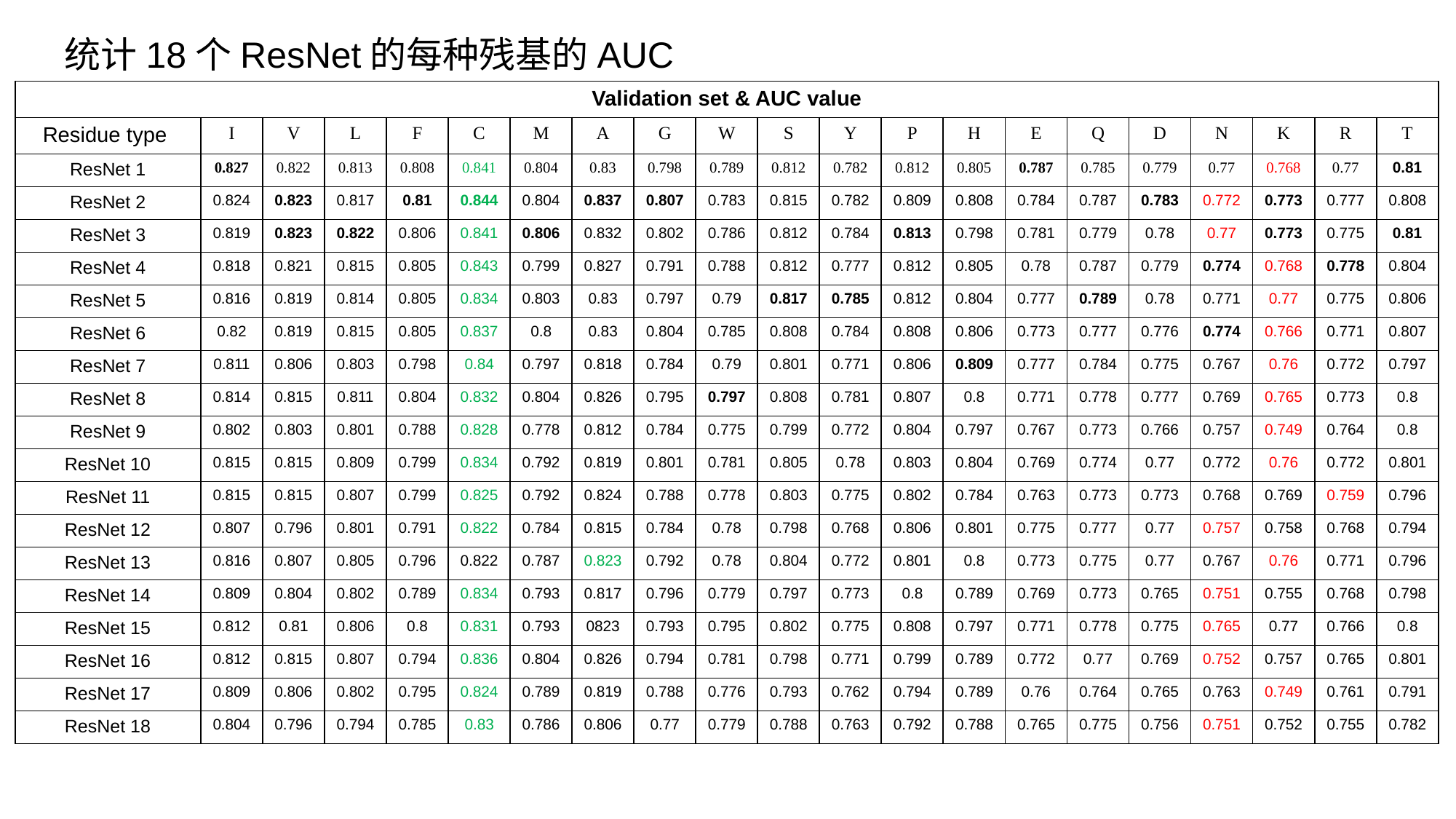

统计18个ResNet的每种残基的AUC
| Validation set & AUC value |  |  |  |  |  |  |  |  |  |  |  |  |  |  |  |  |  |  |  |  |
| --- | --- | --- | --- | --- | --- | --- | --- | --- | --- | --- | --- | --- | --- | --- | --- | --- | --- | --- | --- | --- |
| Residue type | I | V | L | F | C | M | A | G | W | S | Y | P | H | E | Q | D | N | K | R | T |
| ResNet 1 | 0.827 | 0.822 | 0.813 | 0.808 | 0.841 | 0.804 | 0.83 | 0.798 | 0.789 | 0.812 | 0.782 | 0.812 | 0.805 | 0.787 | 0.785 | 0.779 | 0.77 | 0.768 | 0.77 | 0.81 |
| ResNet 2 | 0.824 | 0.823 | 0.817 | 0.81 | 0.844 | 0.804 | 0.837 | 0.807 | 0.783 | 0.815 | 0.782 | 0.809 | 0.808 | 0.784 | 0.787 | 0.783 | 0.772 | 0.773 | 0.777 | 0.808 |
| ResNet 3 | 0.819 | 0.823 | 0.822 | 0.806 | 0.841 | 0.806 | 0.832 | 0.802 | 0.786 | 0.812 | 0.784 | 0.813 | 0.798 | 0.781 | 0.779 | 0.78 | 0.77 | 0.773 | 0.775 | 0.81 |
| ResNet 4 | 0.818 | 0.821 | 0.815 | 0.805 | 0.843 | 0.799 | 0.827 | 0.791 | 0.788 | 0.812 | 0.777 | 0.812 | 0.805 | 0.78 | 0.787 | 0.779 | 0.774 | 0.768 | 0.778 | 0.804 |
| ResNet 5 | 0.816 | 0.819 | 0.814 | 0.805 | 0.834 | 0.803 | 0.83 | 0.797 | 0.79 | 0.817 | 0.785 | 0.812 | 0.804 | 0.777 | 0.789 | 0.78 | 0.771 | 0.77 | 0.775 | 0.806 |
| ResNet 6 | 0.82 | 0.819 | 0.815 | 0.805 | 0.837 | 0.8 | 0.83 | 0.804 | 0.785 | 0.808 | 0.784 | 0.808 | 0.806 | 0.773 | 0.777 | 0.776 | 0.774 | 0.766 | 0.771 | 0.807 |
| ResNet 7 | 0.811 | 0.806 | 0.803 | 0.798 | 0.84 | 0.797 | 0.818 | 0.784 | 0.79 | 0.801 | 0.771 | 0.806 | 0.809 | 0.777 | 0.784 | 0.775 | 0.767 | 0.76 | 0.772 | 0.797 |
| ResNet 8 | 0.814 | 0.815 | 0.811 | 0.804 | 0.832 | 0.804 | 0.826 | 0.795 | 0.797 | 0.808 | 0.781 | 0.807 | 0.8 | 0.771 | 0.778 | 0.777 | 0.769 | 0.765 | 0.773 | 0.8 |
| ResNet 9 | 0.802 | 0.803 | 0.801 | 0.788 | 0.828 | 0.778 | 0.812 | 0.784 | 0.775 | 0.799 | 0.772 | 0.804 | 0.797 | 0.767 | 0.773 | 0.766 | 0.757 | 0.749 | 0.764 | 0.8 |
| ResNet 10 | 0.815 | 0.815 | 0.809 | 0.799 | 0.834 | 0.792 | 0.819 | 0.801 | 0.781 | 0.805 | 0.78 | 0.803 | 0.804 | 0.769 | 0.774 | 0.77 | 0.772 | 0.76 | 0.772 | 0.801 |
| ResNet 11 | 0.815 | 0.815 | 0.807 | 0.799 | 0.825 | 0.792 | 0.824 | 0.788 | 0.778 | 0.803 | 0.775 | 0.802 | 0.784 | 0.763 | 0.773 | 0.773 | 0.768 | 0.769 | 0.759 | 0.796 |
| ResNet 12 | 0.807 | 0.796 | 0.801 | 0.791 | 0.822 | 0.784 | 0.815 | 0.784 | 0.78 | 0.798 | 0.768 | 0.806 | 0.801 | 0.775 | 0.777 | 0.77 | 0.757 | 0.758 | 0.768 | 0.794 |
| ResNet 13 | 0.816 | 0.807 | 0.805 | 0.796 | 0.822 | 0.787 | 0.823 | 0.792 | 0.78 | 0.804 | 0.772 | 0.801 | 0.8 | 0.773 | 0.775 | 0.77 | 0.767 | 0.76 | 0.771 | 0.796 |
| ResNet 14 | 0.809 | 0.804 | 0.802 | 0.789 | 0.834 | 0.793 | 0.817 | 0.796 | 0.779 | 0.797 | 0.773 | 0.8 | 0.789 | 0.769 | 0.773 | 0.765 | 0.751 | 0.755 | 0.768 | 0.798 |
| ResNet 15 | 0.812 | 0.81 | 0.806 | 0.8 | 0.831 | 0.793 | 0823 | 0.793 | 0.795 | 0.802 | 0.775 | 0.808 | 0.797 | 0.771 | 0.778 | 0.775 | 0.765 | 0.77 | 0.766 | 0.8 |
| ResNet 16 | 0.812 | 0.815 | 0.807 | 0.794 | 0.836 | 0.804 | 0.826 | 0.794 | 0.781 | 0.798 | 0.771 | 0.799 | 0.789 | 0.772 | 0.77 | 0.769 | 0.752 | 0.757 | 0.765 | 0.801 |
| ResNet 17 | 0.809 | 0.806 | 0.802 | 0.795 | 0.824 | 0.789 | 0.819 | 0.788 | 0.776 | 0.793 | 0.762 | 0.794 | 0.789 | 0.76 | 0.764 | 0.765 | 0.763 | 0.749 | 0.761 | 0.791 |
| ResNet 18 | 0.804 | 0.796 | 0.794 | 0.785 | 0.83 | 0.786 | 0.806 | 0.77 | 0.779 | 0.788 | 0.763 | 0.792 | 0.788 | 0.765 | 0.775 | 0.756 | 0.751 | 0.752 | 0.755 | 0.782 |